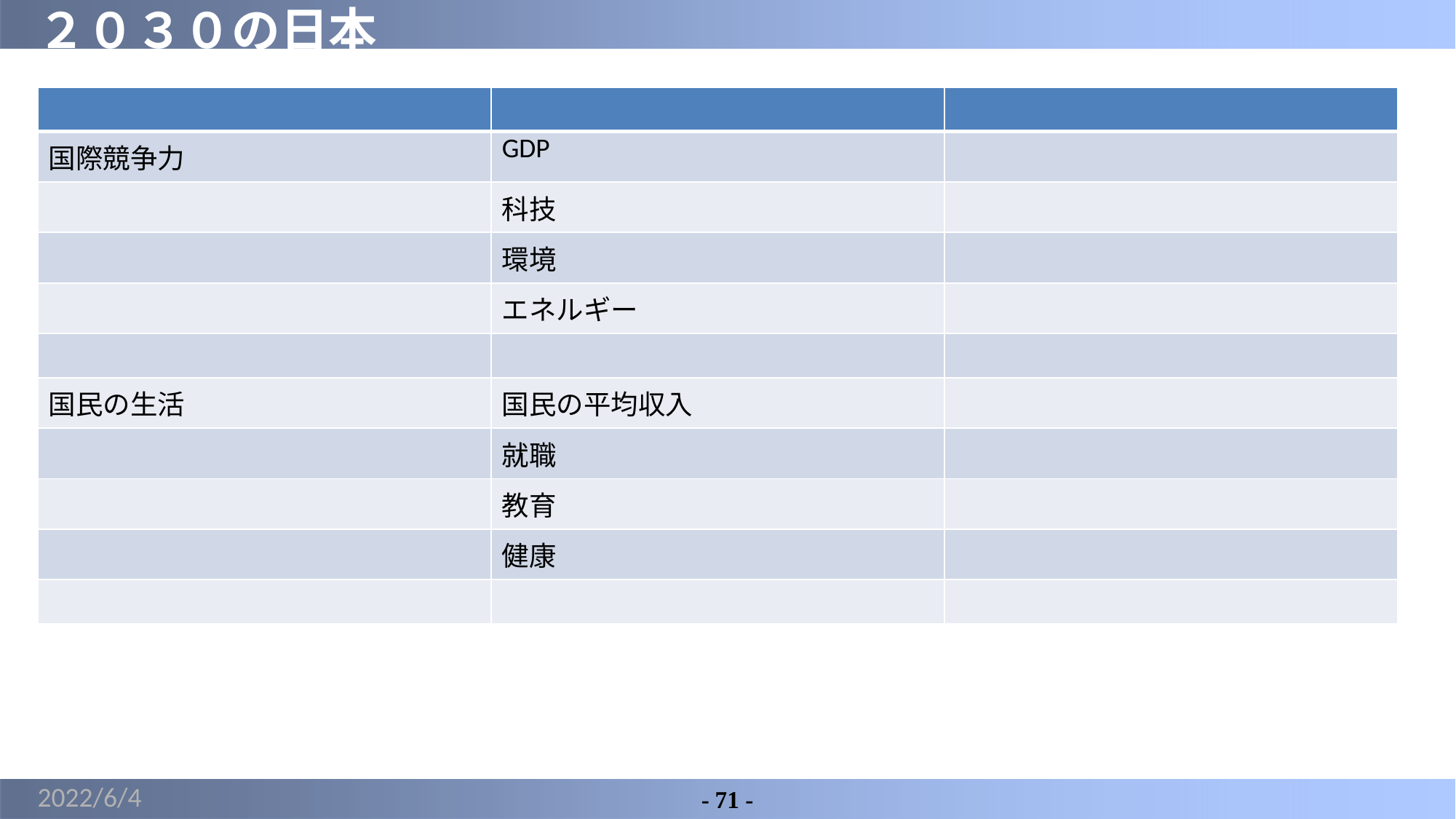

# ２０３０の日本
|  |  |  |
| --- | --- | --- |
| 国際競争力 | GDP |  |
|  | 科技 |  |
|  | 環境 |  |
|  | エネルギー |  |
|  |  |  |
| 国民の生活 | 国民の平均収入 |  |
|  | 就職 |  |
|  | 教育 |  |
|  | 健康 |  |
|  |  |  |
2022/6/4
- 71 -